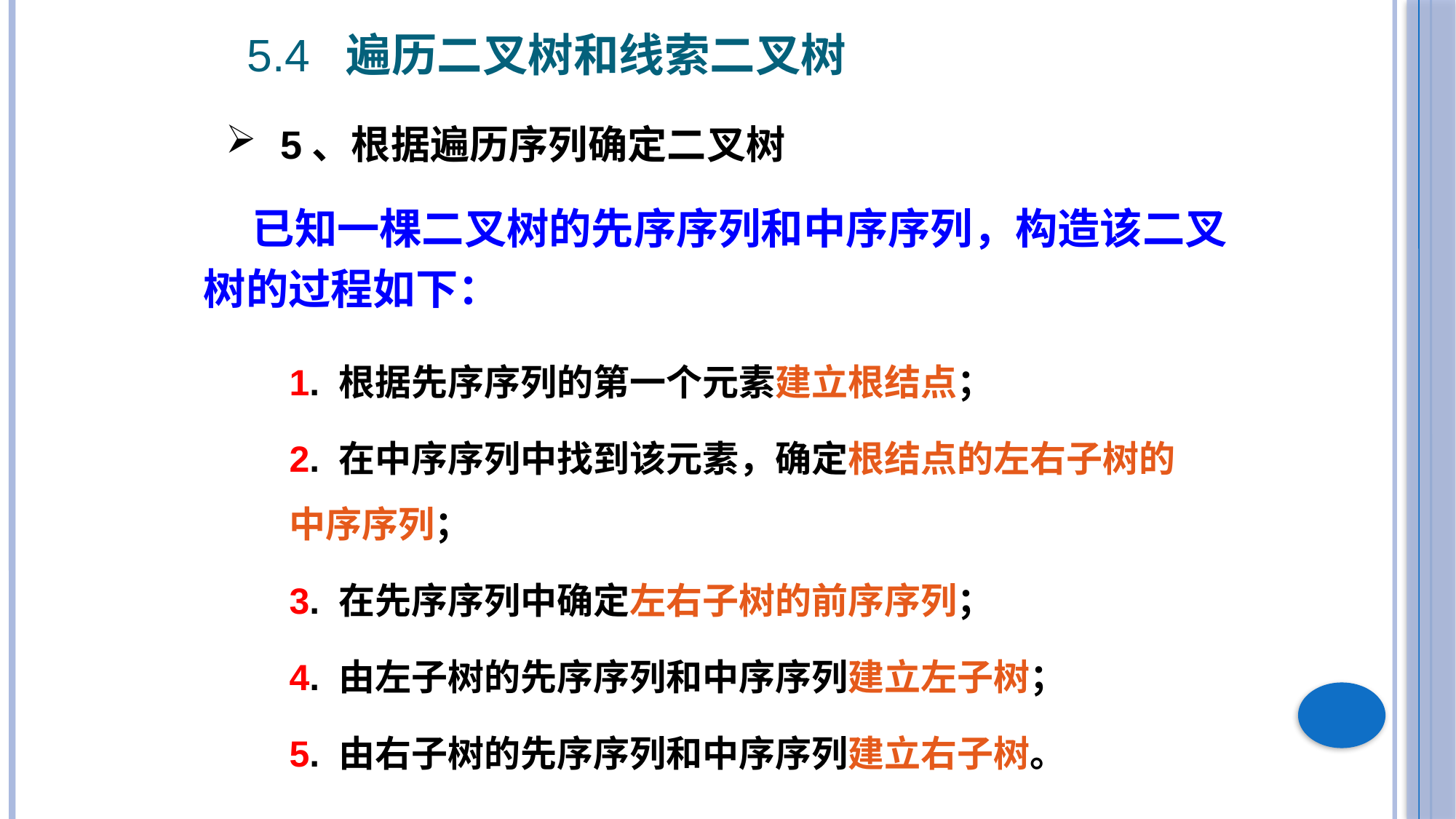

5.4  遍历二叉树和线索二叉树
5、根据遍历序列确定二叉树
    已知一棵二叉树的先序序列和中序序列，构造该二叉树的过程如下：
1. 根据先序序列的第一个元素建立根结点；
2. 在中序序列中找到该元素，确定根结点的左右子树的中序序列；
3. 在先序序列中确定左右子树的前序序列；
4. 由左子树的先序序列和中序序列建立左子树；
5. 由右子树的先序序列和中序序列建立右子树。